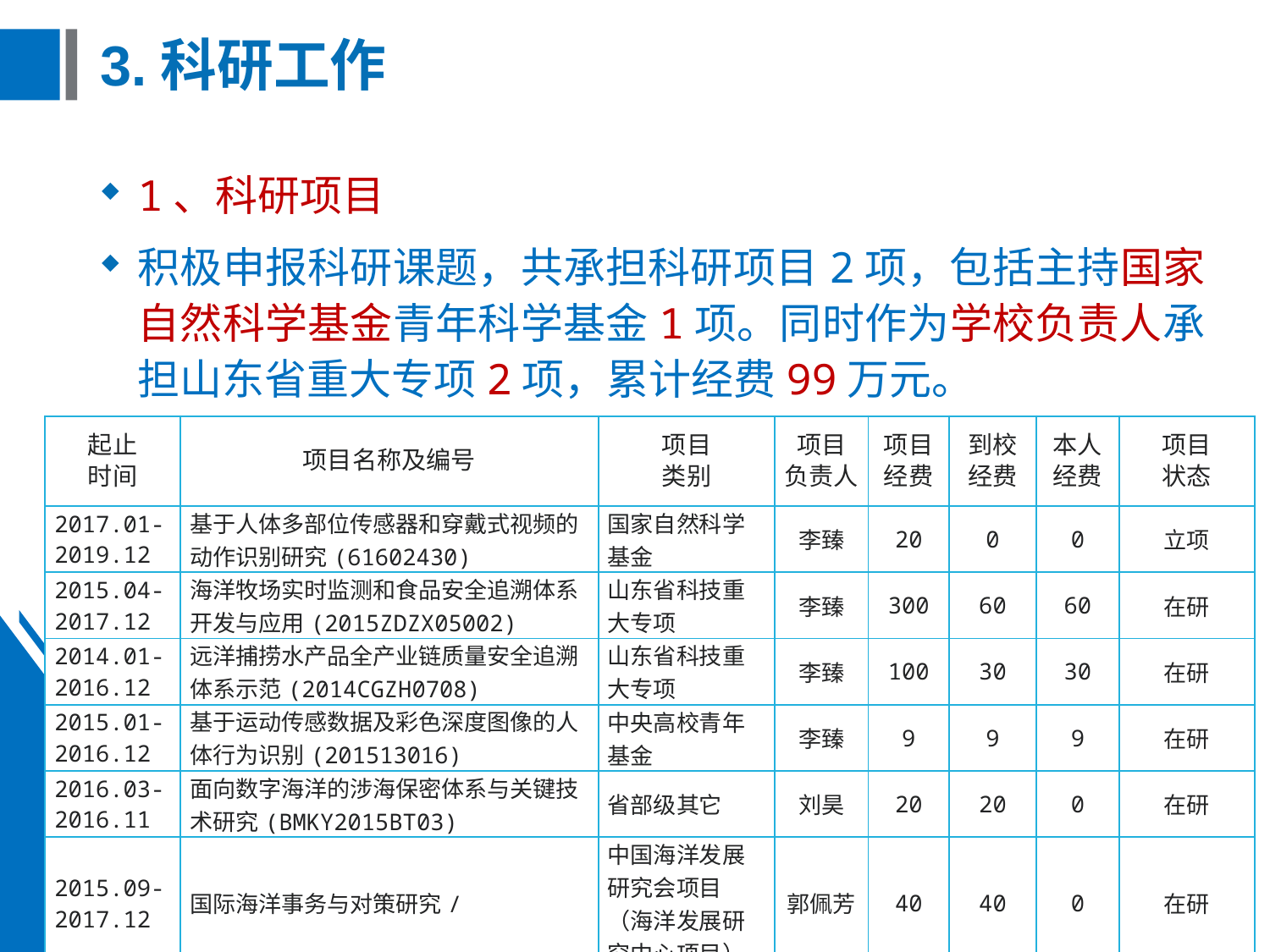

# 3.科研工作
1、科研项目
积极申报科研课题，共承担科研项目2项，包括主持国家自然科学基金青年科学基金1项。同时作为学校负责人承担山东省重大专项2项，累计经费99万元。

| 起止 时间 | 项目名称及编号 | 项目 类别 | 项目 负责人 | 项目 经费 | 到校经费 | 本人经费 | 项目 状态 |
| --- | --- | --- | --- | --- | --- | --- | --- |
| 2017.01-2019.12 | 基于人体多部位传感器和穿戴式视频的动作识别研究(61602430) | 国家自然科学基金 | 李臻 | 20 | 0 | 0 | 立项 |
| 2015.04-2017.12 | 海洋牧场实时监测和食品安全追溯体系开发与应用(2015ZDZX05002) | 山东省科技重大专项 | 李臻 | 300 | 60 | 60 | 在研 |
| 2014.01-2016.12 | 远洋捕捞水产品全产业链质量安全追溯体系示范(2014CGZH0708) | 山东省科技重大专项 | 李臻 | 100 | 30 | 30 | 在研 |
| 2015.01- 2016.12 | 基于运动传感数据及彩色深度图像的人体行为识别(201513016) | 中央高校青年基金 | 李臻 | 9 | 9 | 9 | 在研 |
| 2016.03-2016.11 | 面向数字海洋的涉海保密体系与关键技术研究(BMKY2015BT03) | 省部级其它 | 刘昊 | 20 | 20 | 0 | 在研 |
| 2015.09-2017.12 | 国际海洋事务与对策研究/ | 中国海洋发展研究会项目（海洋发展研究中心项目） | 郭佩芳 | 40 | 40 | 0 | 在研 |